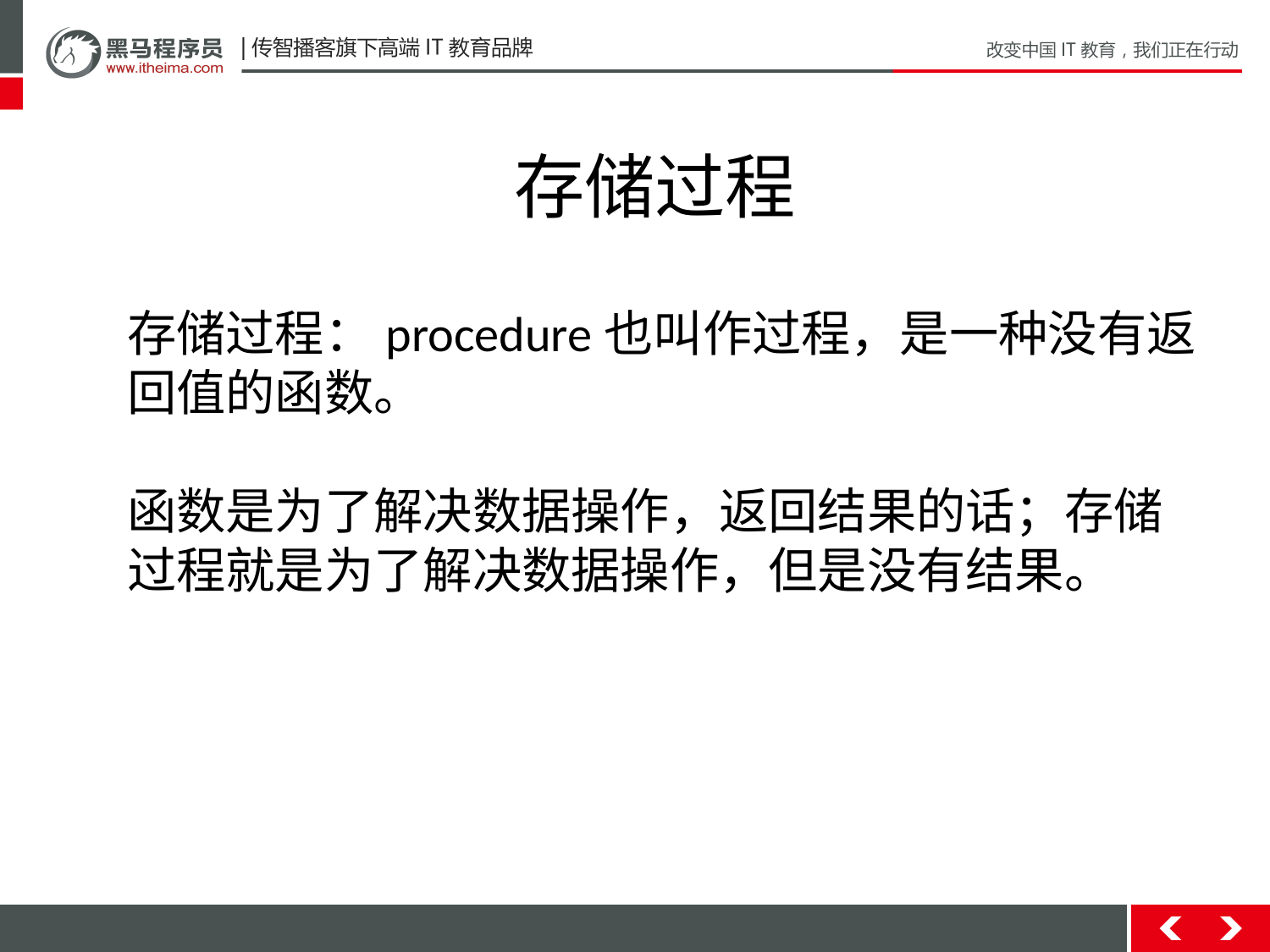

存储过程
存储过程：procedure也叫作过程，是一种没有返回值的函数。

函数是为了解决数据操作，返回结果的话；存储过程就是为了解决数据操作，但是没有结果。